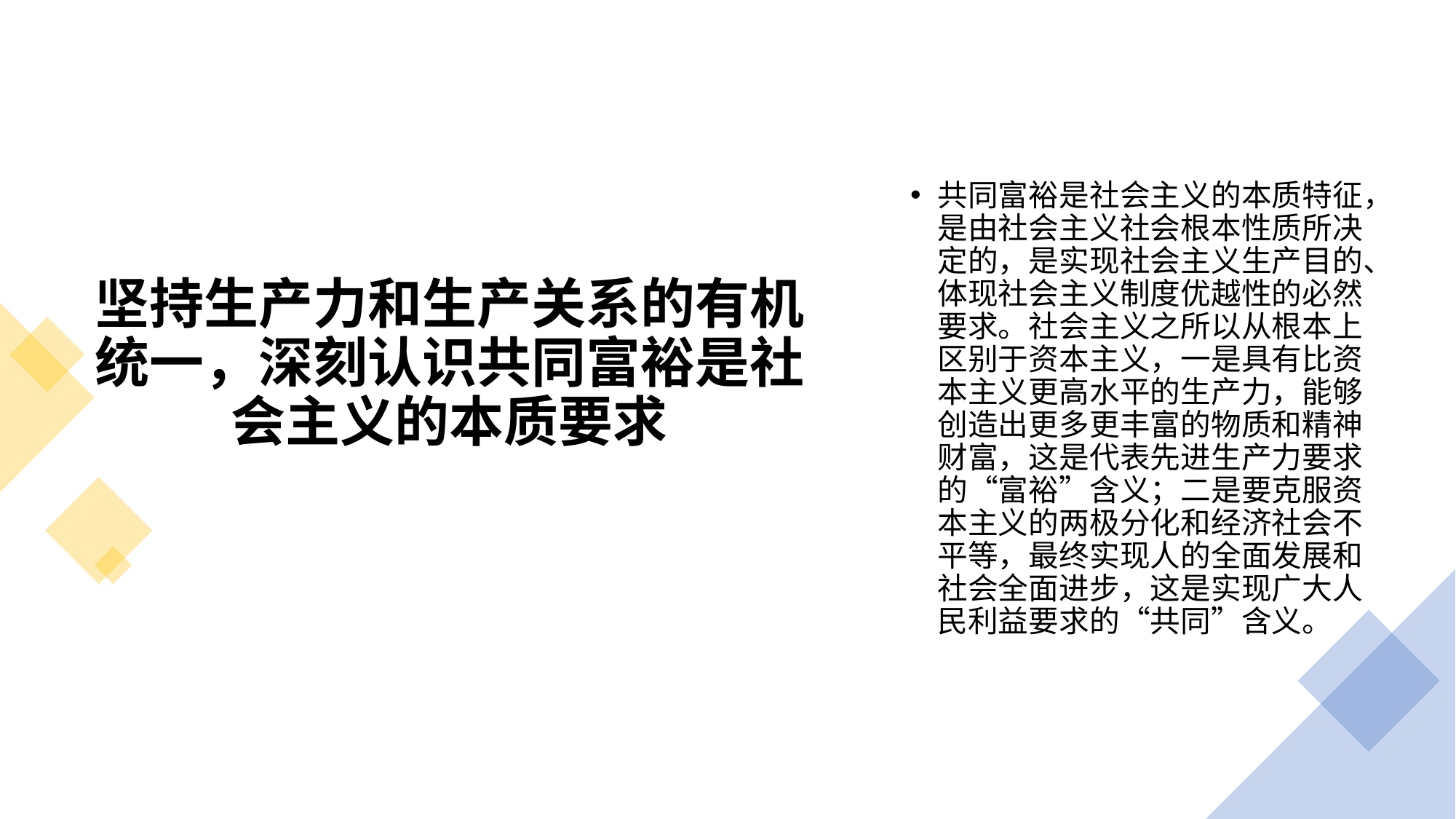

# 坚持生产力和生产关系的有机统一，深刻认识共同富裕是社会主义的本质要求
共同富裕是社会主义的本质特征，是由社会主义社会根本性质所决定的，是实现社会主义生产目的、体现社会主义制度优越性的必然要求。社会主义之所以从根本上区别于资本主义，一是具有比资本主义更高水平的生产力，能够创造出更多更丰富的物质和精神财富，这是代表先进生产力要求的“富裕”含义；二是要克服资本主义的两极分化和经济社会不平等，最终实现人的全面发展和社会全面进步，这是实现广大人民利益要求的“共同”含义。